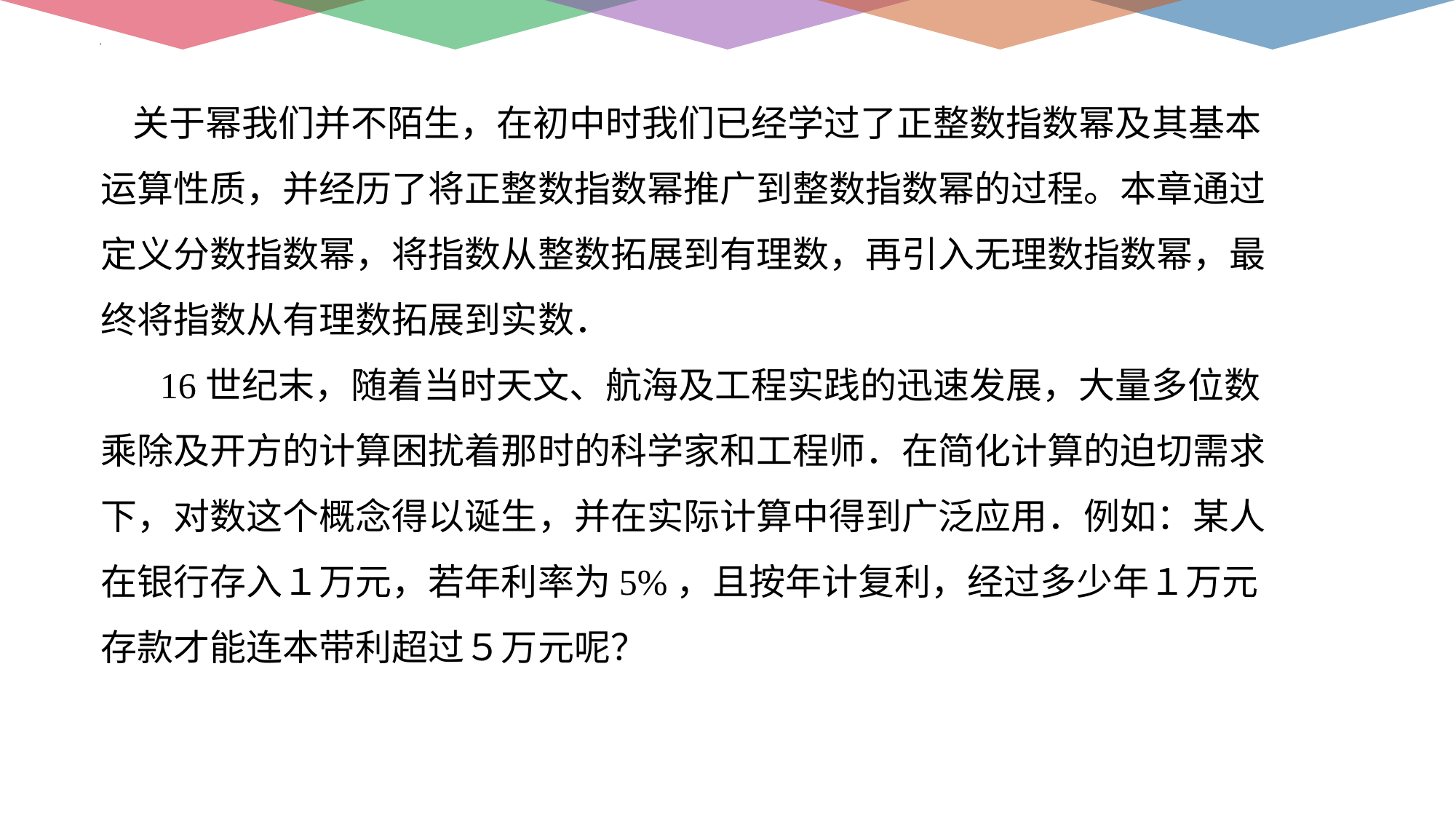

关于幂我们并不陌生，在初中时我们已经学过了正整数指数幂及其基本运算性质，并经历了将正整数指数幂推广到整数指数幂的过程。本章通过定义分数指数幂，将指数从整数拓展到有理数，再引入无理数指数幂，最终将指数从有理数拓展到实数．
   16世纪末，随着当时天文、航海及工程实践的迅速发展，大量多位数乘除及开方的计算困扰着那时的科学家和工程师．在简化计算的迫切需求下，对数这个概念得以诞生，并在实际计算中得到广泛应用．例如：某人在银行存入１万元，若年利率为5%，且按年计复利，经过多少年１万元存款才能连本带利超过５万元呢？